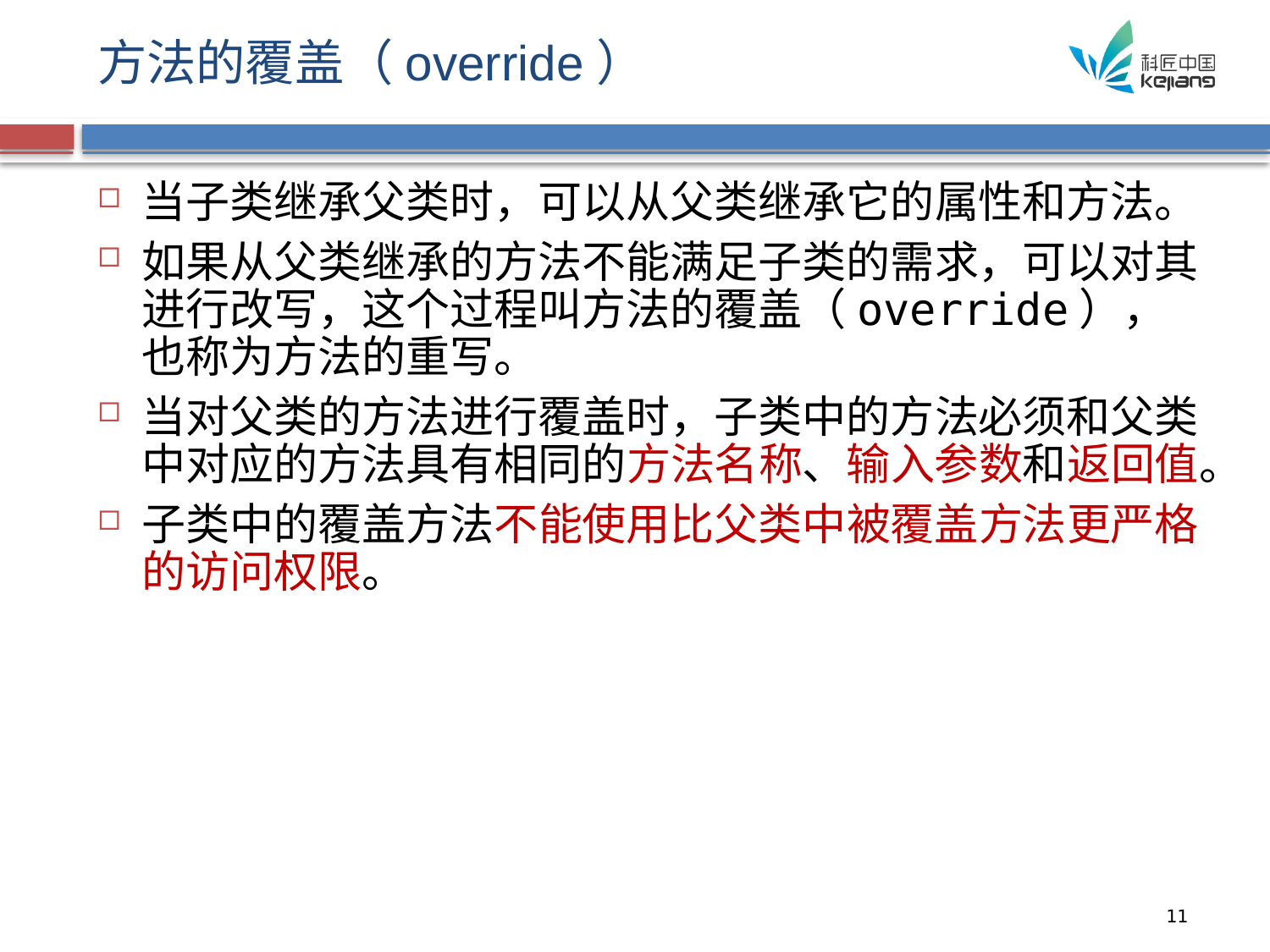

# 方法的覆盖（override）
当子类继承父类时，可以从父类继承它的属性和方法。
如果从父类继承的方法不能满足子类的需求，可以对其进行改写，这个过程叫方法的覆盖（override），也称为方法的重写。
当对父类的方法进行覆盖时，子类中的方法必须和父类中对应的方法具有相同的方法名称、输入参数和返回值。
子类中的覆盖方法不能使用比父类中被覆盖方法更严格的访问权限。
11